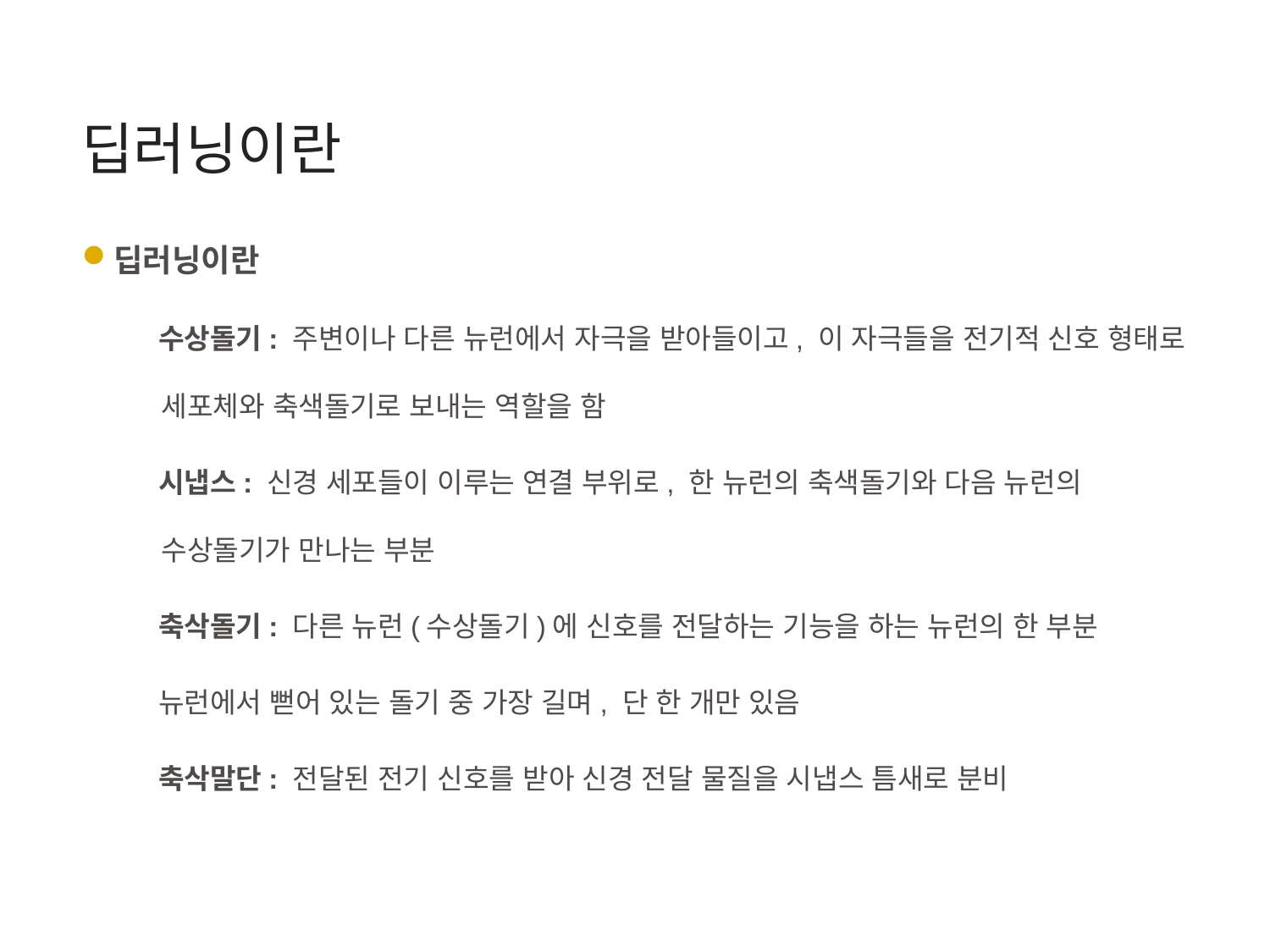

# 딥러닝이란
딥러닝이란
   수상돌기: 주변이나 다른 뉴런에서 자극을 받아들이고, 이 자극들을 전기적 신호 형태로 세포체와 축색돌기로 보내는 역할을 함
   시냅스: 신경 세포들이 이루는 연결 부위로, 한 뉴런의 축색돌기와 다음 뉴런의 수상돌기가 만나는 부분
   축삭돌기: 다른 뉴런(수상돌기)에 신호를 전달하는 기능을 하는 뉴런의 한 부분
   뉴런에서 뻗어 있는 돌기 중 가장 길며, 단 한 개만 있음
   축삭말단: 전달된 전기 신호를 받아 신경 전달 물질을 시냅스 틈새로 분비